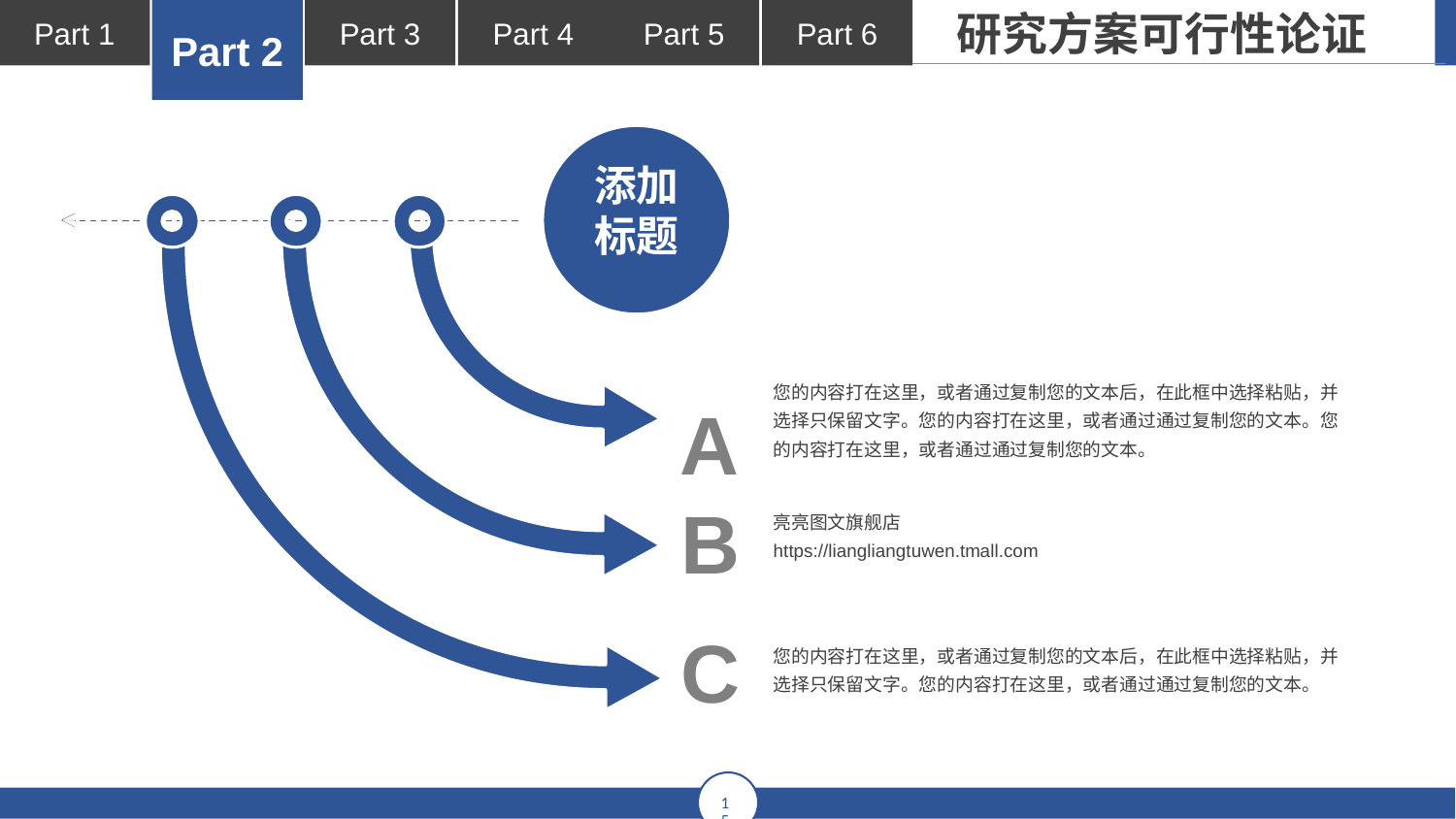

研究方案可行性论证
添加标题

A
您的内容打在这里，或者通过复制您的文本后，在此框中选择粘贴，并选择只保留文字。您的内容打在这里，或者通过通过复制您的文本。您的内容打在这里，或者通过通过复制您的文本。
B
亮亮图文旗舰店
https://liangliangtuwen.tmall.com
C
您的内容打在这里，或者通过复制您的文本后，在此框中选择粘贴，并选择只保留文字。您的内容打在这里，或者通过通过复制您的文本。
延时符